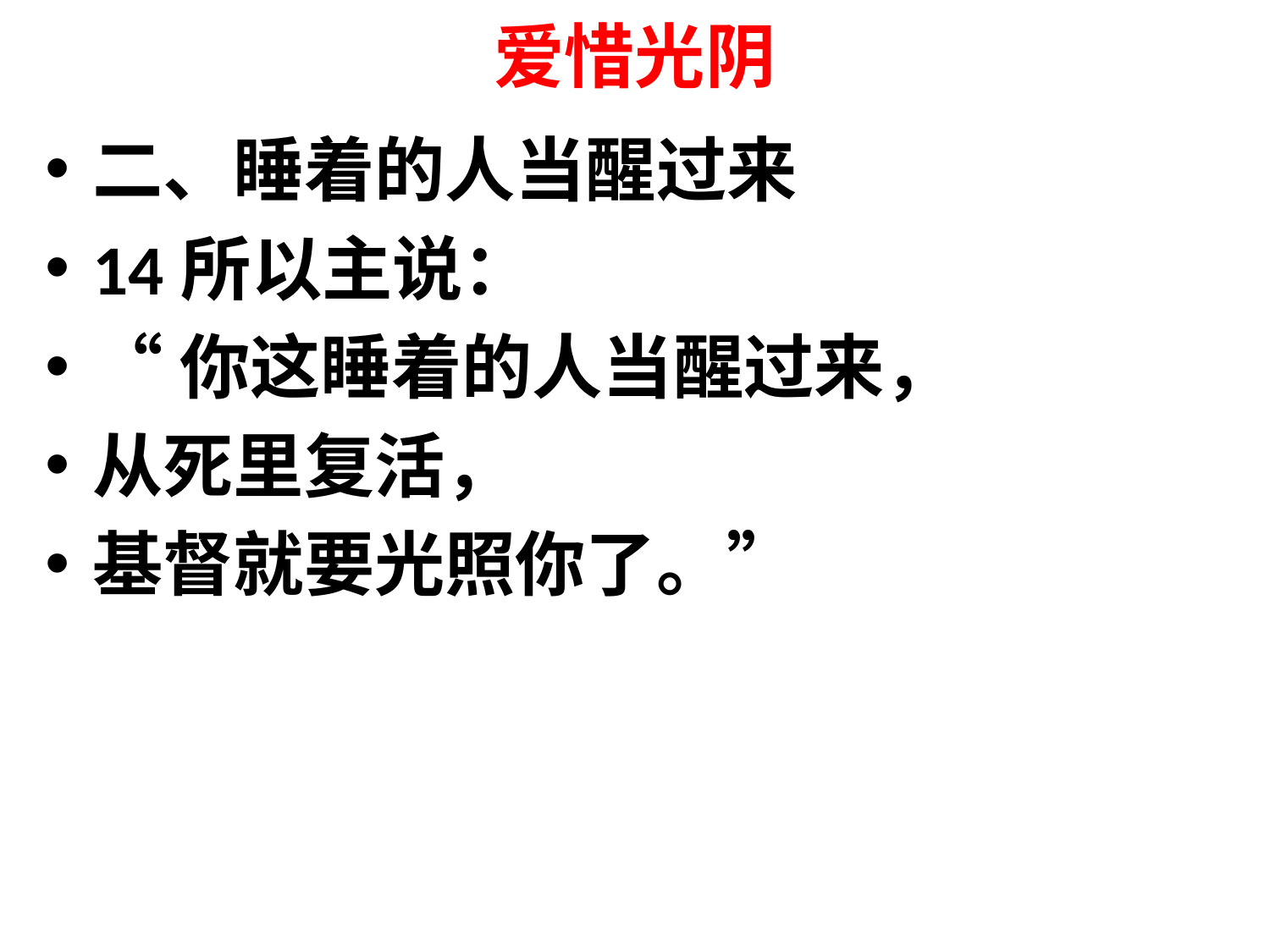

# 爱惜光阴
二、睡着的人当醒过来
14所以主说：
“你这睡着的人当醒过来，
从死里复活，
基督就要光照你了。”